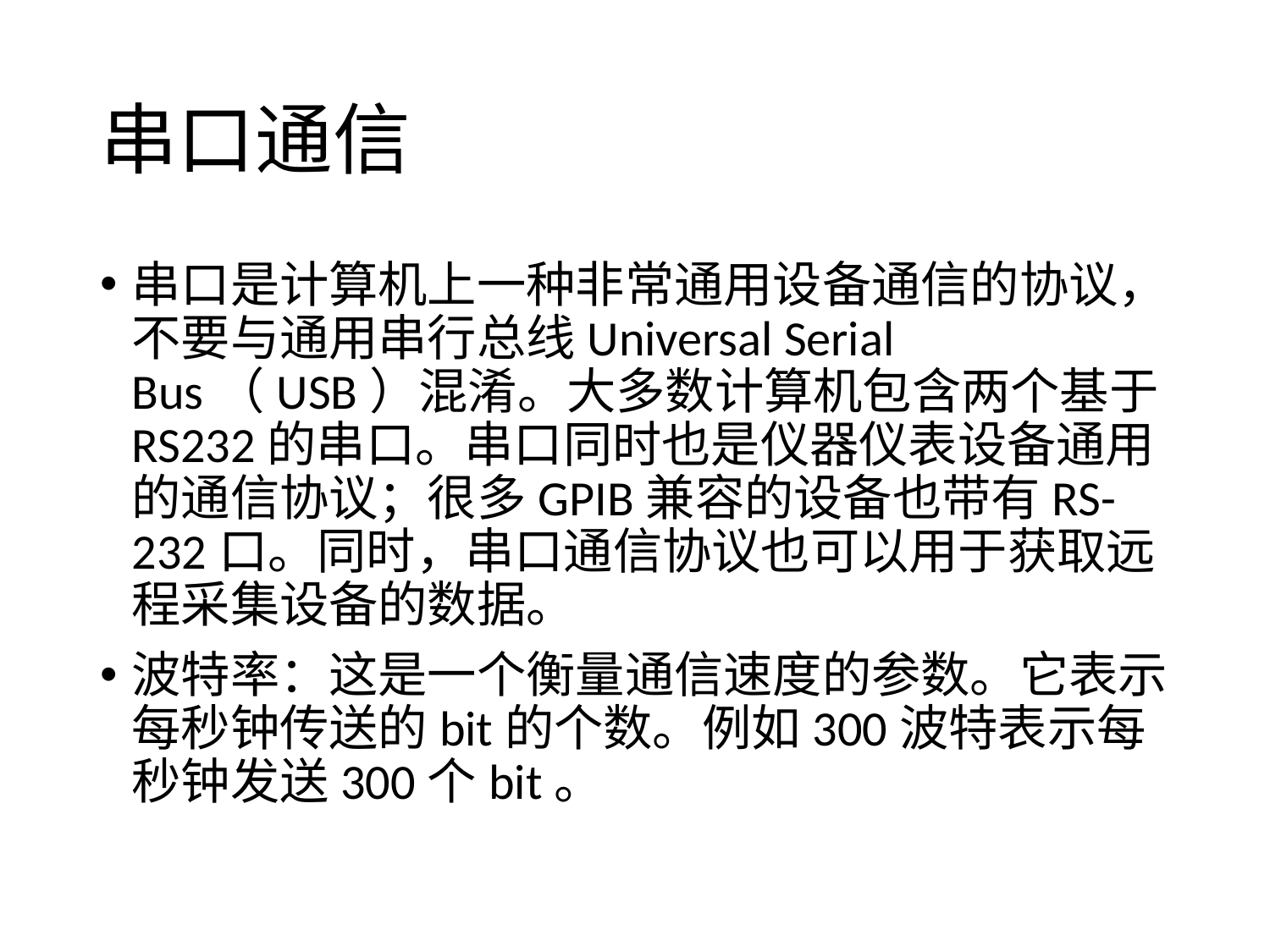

# 串口通信
串口是计算机上一种非常通用设备通信的协议，不要与通用串行总线Universal Serial Bus（USB）混淆。大多数计算机包含两个基于RS232的串口。串口同时也是仪器仪表设备通用的通信协议；很多GPIB兼容的设备也带有RS-232口。同时，串口通信协议也可以用于获取远程采集设备的数据。
波特率：这是一个衡量通信速度的参数。它表示每秒钟传送的bit的个数。例如300波特表示每秒钟发送300个bit。